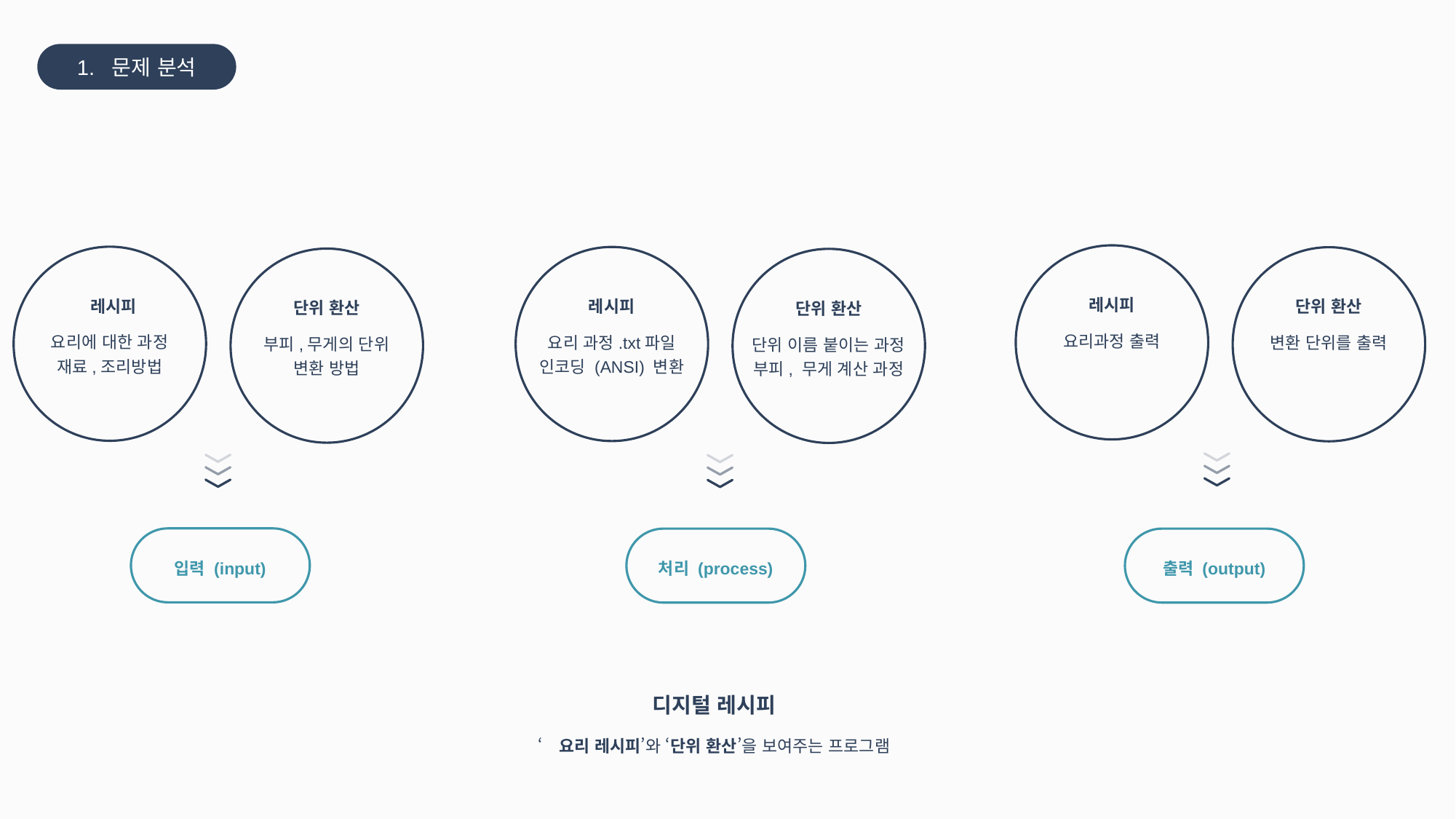

1.  문제 분석

레시피
 레시피
레시피
단위 환산
단위 환산
단위 환산
요리과정 출력
요리에 대한 과정
재료,조리방법
요리 과정.txt파일
인코딩 (ANSI) 변환
변환 단위를 출력

부피,무게의 단위
변환 방법
단위 이름 붙이는 과정
부피, 무게 계산 과정

입력 (input)
처리 (process)
출력 (output)
디지털 레시피
‘요리 레시피’와 ‘단위 환산’을 보여주는 프로그램